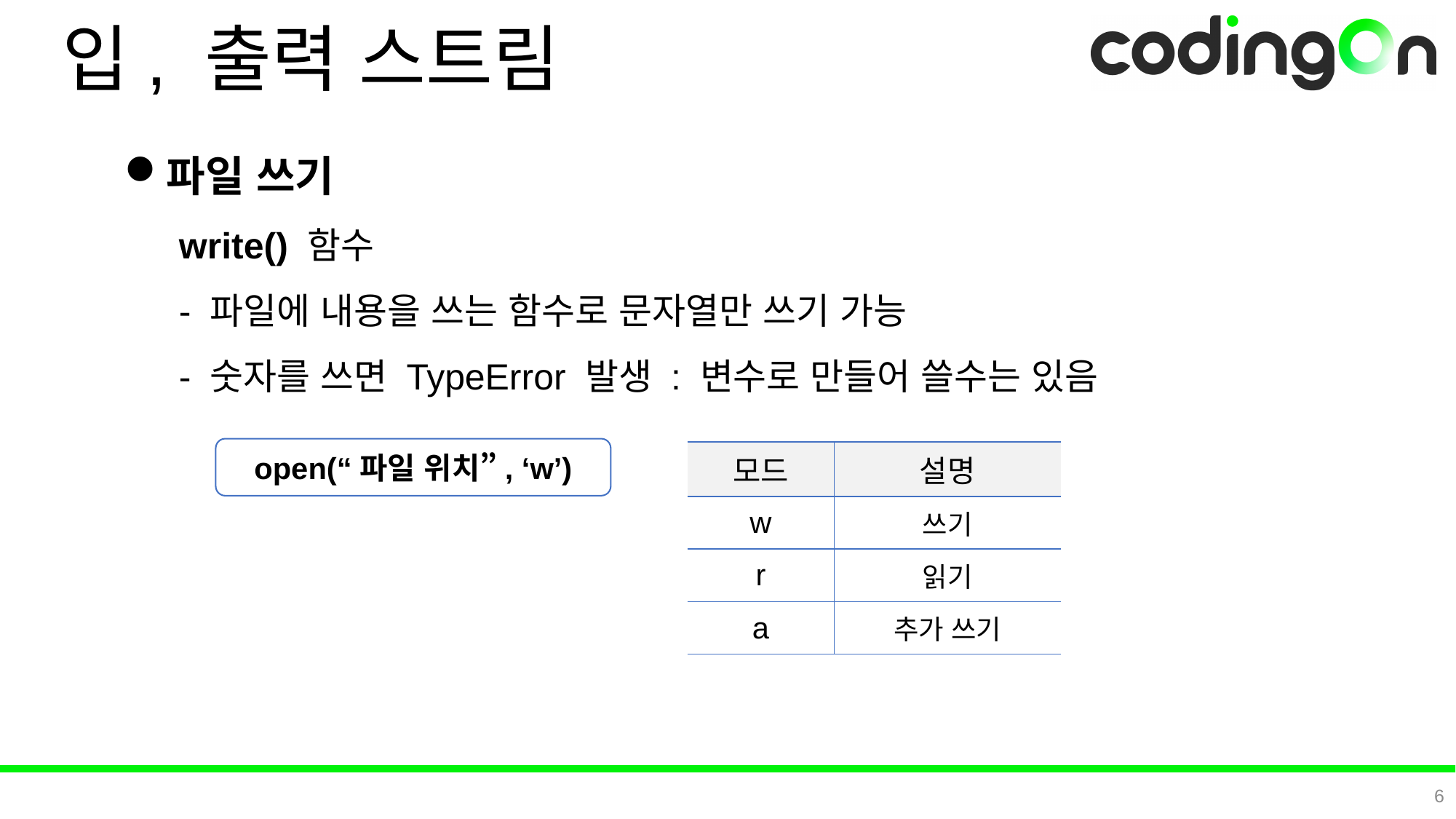

입, 출력 스트림
파일 쓰기
write() 함수
- 파일에 내용을 쓰는 함수로 문자열만 쓰기 가능
- 숫자를 쓰면 TypeError 발생 : 변수로 만들어 쓸수는 있음
open(“파일 위치”, ‘w’)
| 모드 | 설명 |
| --- | --- |
| w | 쓰기 |
| r | 읽기 |
| a | 추가 쓰기 |
6